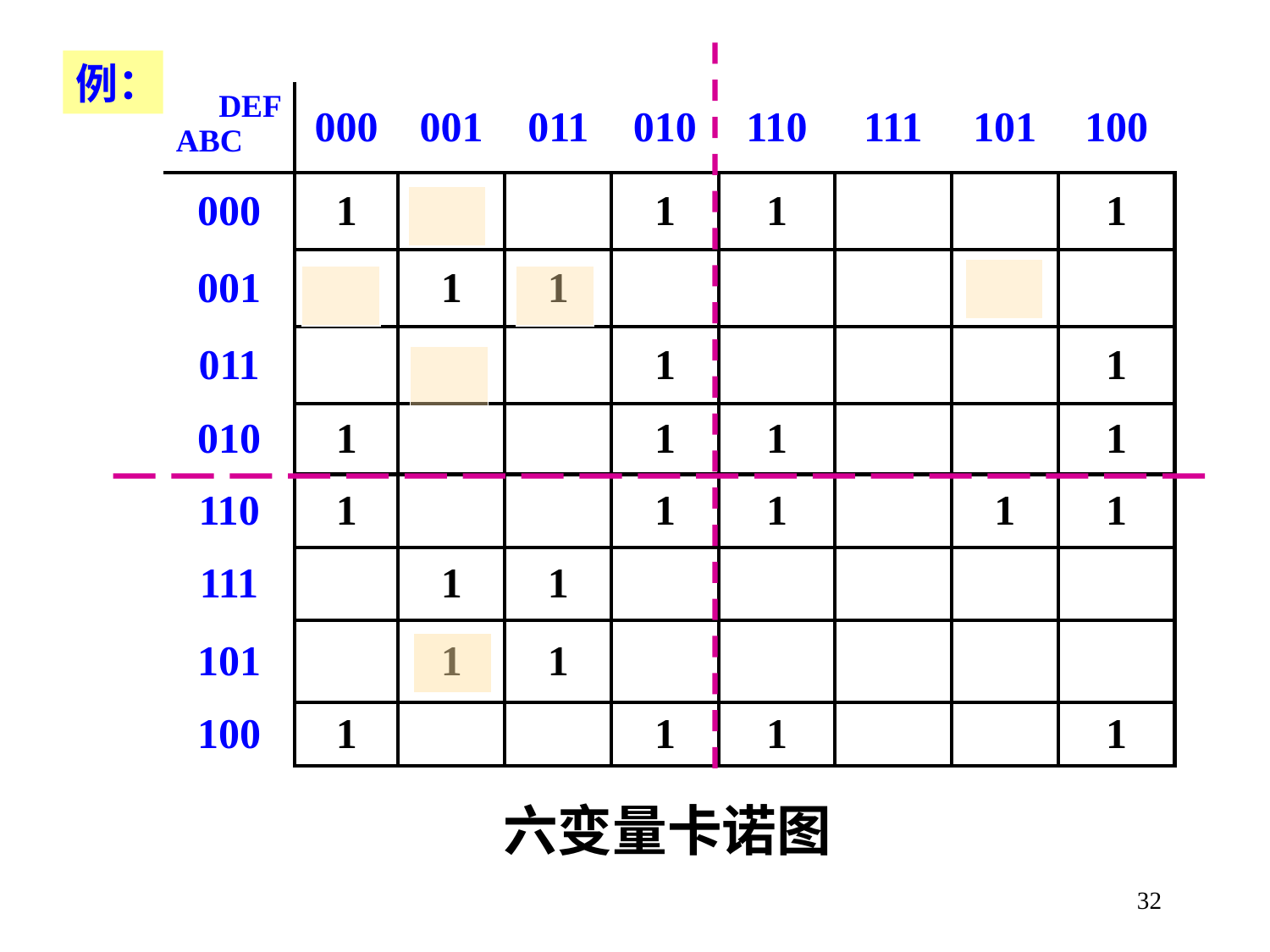

例：
| DEF ABC | 000 | 001 | 011 | 010 | 110 | 111 | 101 | 100 |
| --- | --- | --- | --- | --- | --- | --- | --- | --- |
| 000 | 1 |  |  | 1 | 1 |  |  | 1 |
| 001 |  | 1 | 1 |  |  |  |  |  |
| 011 |  |  |  | 1 |  |  |  | 1 |
| 010 | 1 |  |  | 1 | 1 |  |  | 1 |
| 110 | 1 |  |  | 1 | 1 |  | 1 | 1 |
| 111 |  | 1 | 1 |  |  |  |  |  |
| 101 |  | 1 | 1 |  |  |  |  |  |
| 100 | 1 |  |  | 1 | 1 |  |  | 1 |

六变量卡诺图
32